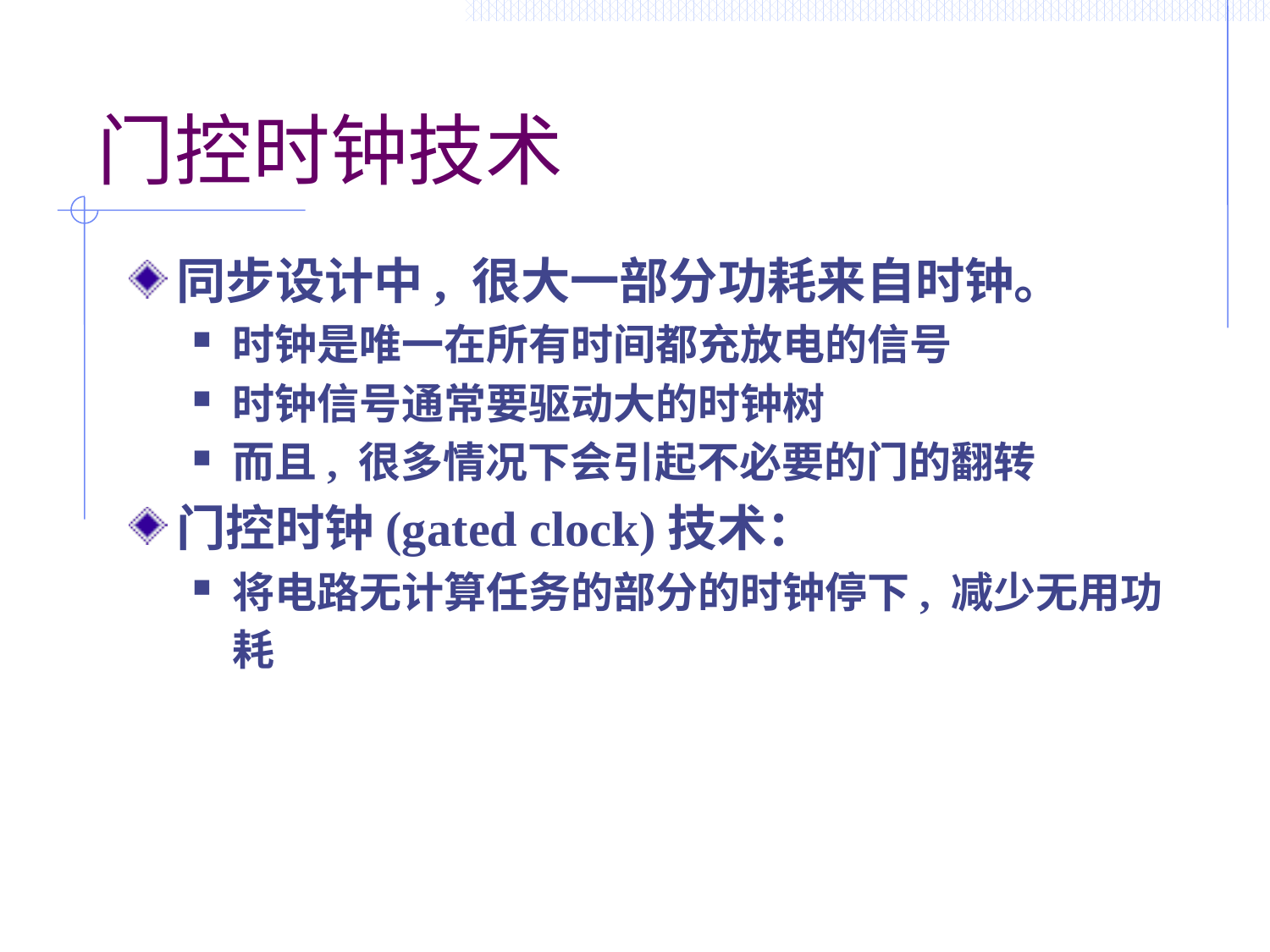

# 门控时钟技术
同步设计中, 很大一部分功耗来自时钟。
时钟是唯一在所有时间都充放电的信号
时钟信号通常要驱动大的时钟树
而且, 很多情况下会引起不必要的门的翻转
门控时钟(gated clock)技术：
将电路无计算任务的部分的时钟停下, 减少无用功耗